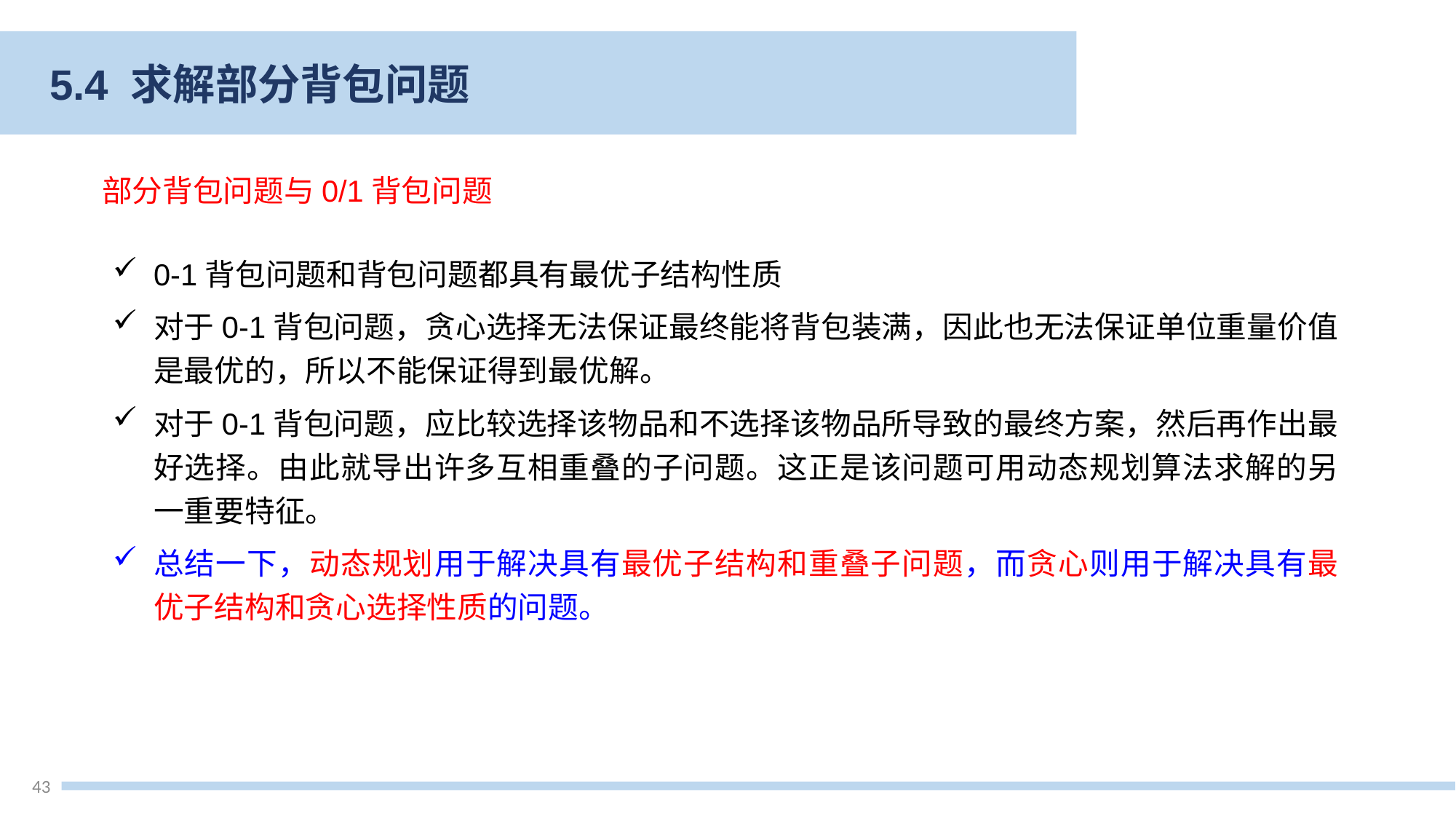

5.4 求解部分背包问题
部分背包问题与0/1背包问题
0-1背包问题和背包问题都具有最优子结构性质
对于0-1背包问题，贪心选择无法保证最终能将背包装满，因此也无法保证单位重量价值是最优的，所以不能保证得到最优解。
对于0-1背包问题，应比较选择该物品和不选择该物品所导致的最终方案，然后再作出最好选择。由此就导出许多互相重叠的子问题。这正是该问题可用动态规划算法求解的另一重要特征。
总结一下，动态规划用于解决具有最优子结构和重叠子问题，而贪心则用于解决具有最优子结构和贪心选择性质的问题。
43